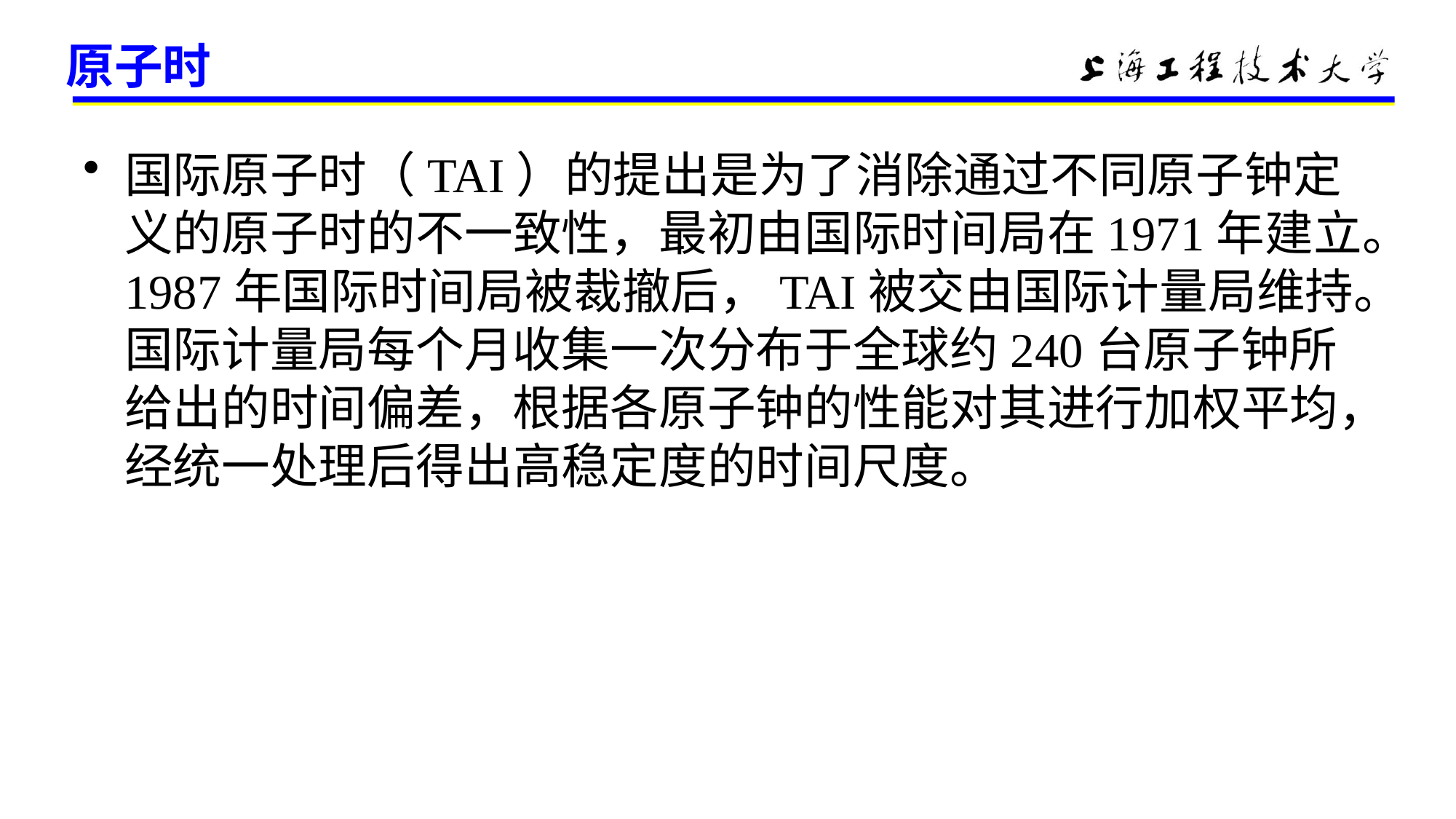

# 原子时
国际原子时（TAI）的提出是为了消除通过不同原子钟定义的原子时的不一致性，最初由国际时间局在1971年建立。1987年国际时间局被裁撤后，TAI被交由国际计量局维持。国际计量局每个月收集一次分布于全球约240台原子钟所给出的时间偏差，根据各原子钟的性能对其进行加权平均，经统一处理后得出高稳定度的时间尺度。